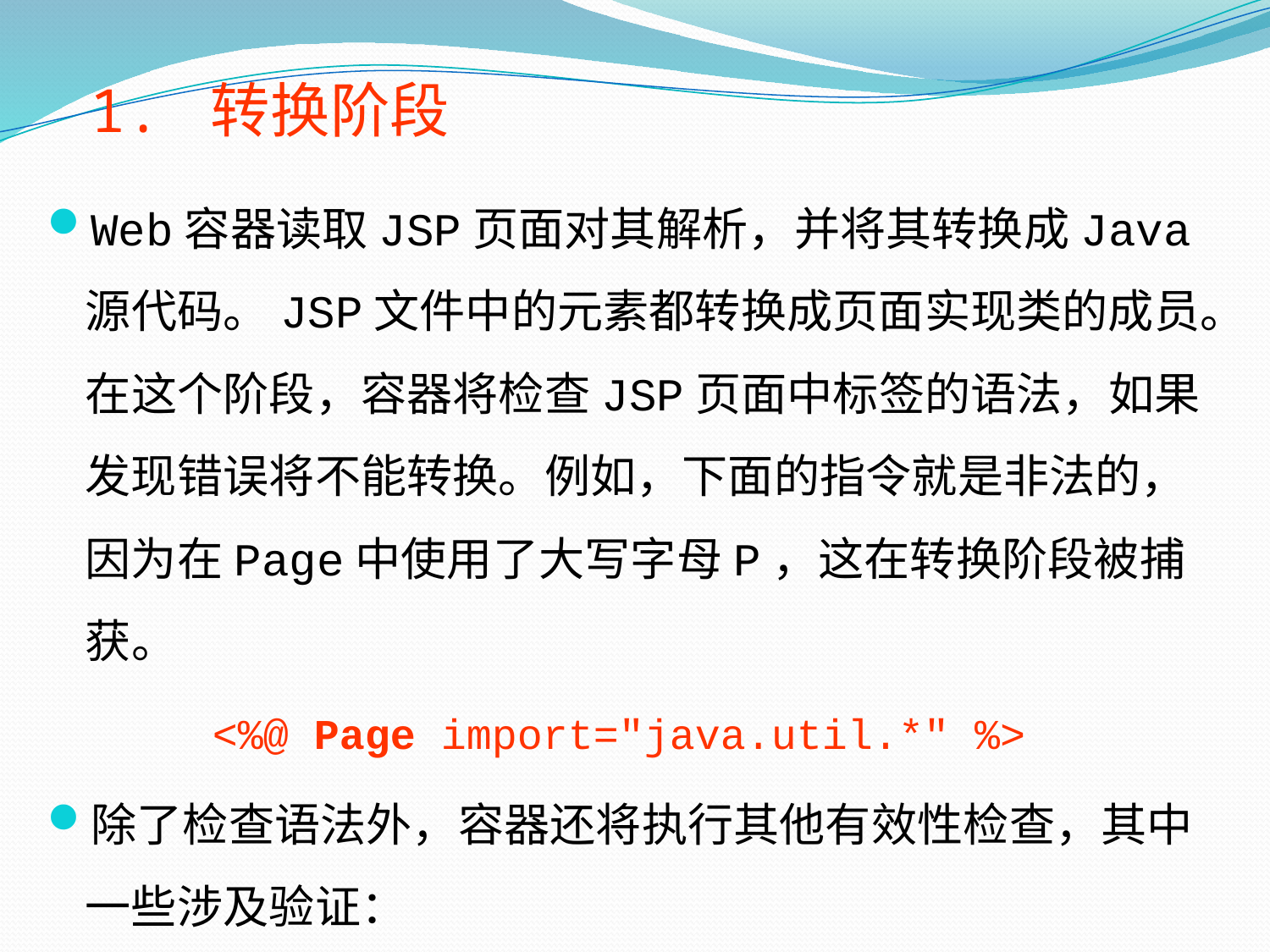

1. 转换阶段
Web容器读取JSP页面对其解析，并将其转换成Java源代码。JSP文件中的元素都转换成页面实现类的成员。在这个阶段，容器将检查JSP页面中标签的语法，如果发现错误将不能转换。例如，下面的指令就是非法的，因为在Page中使用了大写字母P，这在转换阶段被捕获。
      <%@ Page import="java.util.*" %>
除了检查语法外，容器还将执行其他有效性检查，其中一些涉及验证：